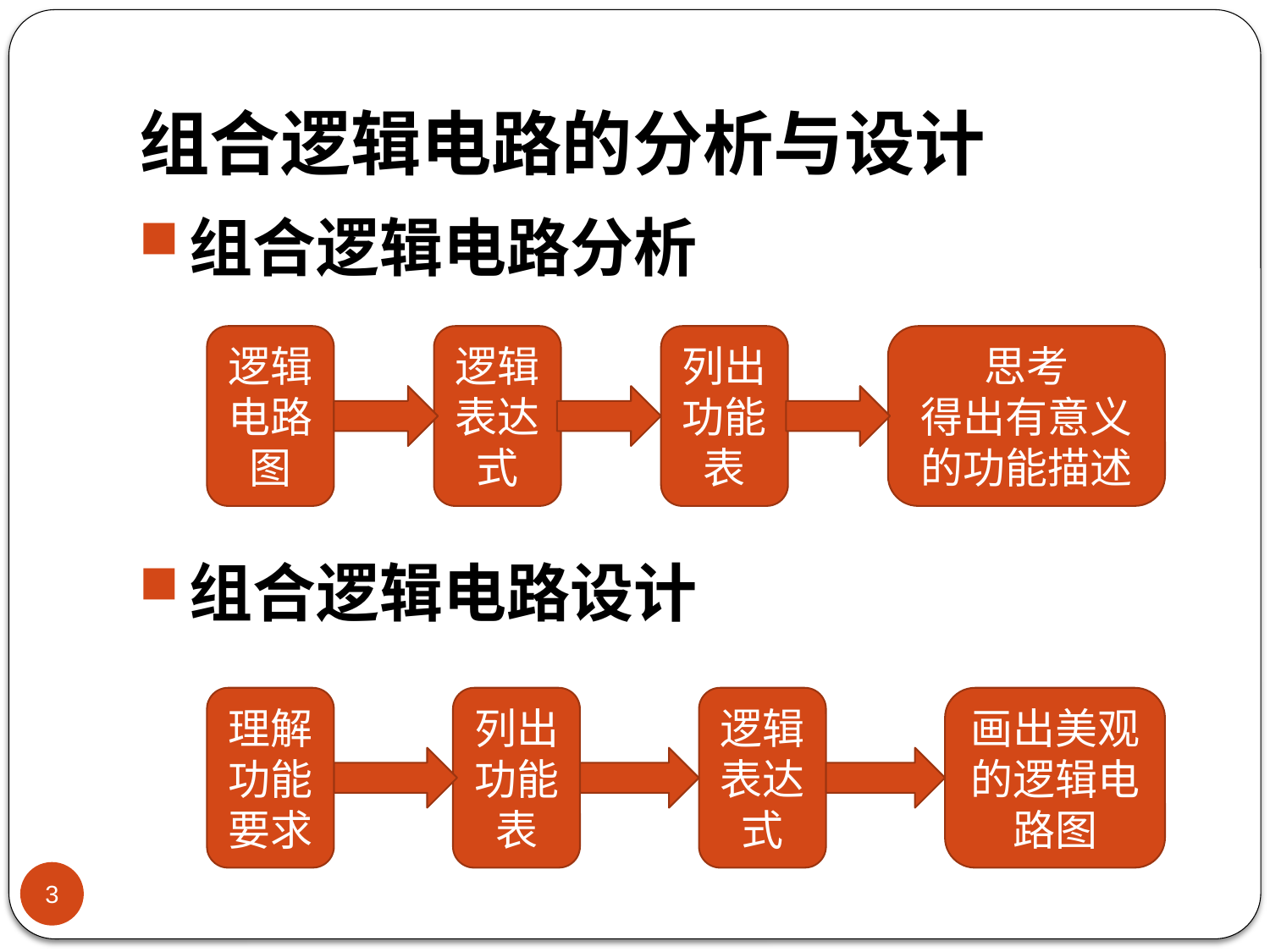

# 组合逻辑电路的分析与设计
组合逻辑电路分析

组合逻辑电路设计
逻辑电路图
逻辑表达式
列出功能表
思考
得出有意义的功能描述

理解功能要求
列出功能表
逻辑表达式
画出美观的逻辑电路图

3